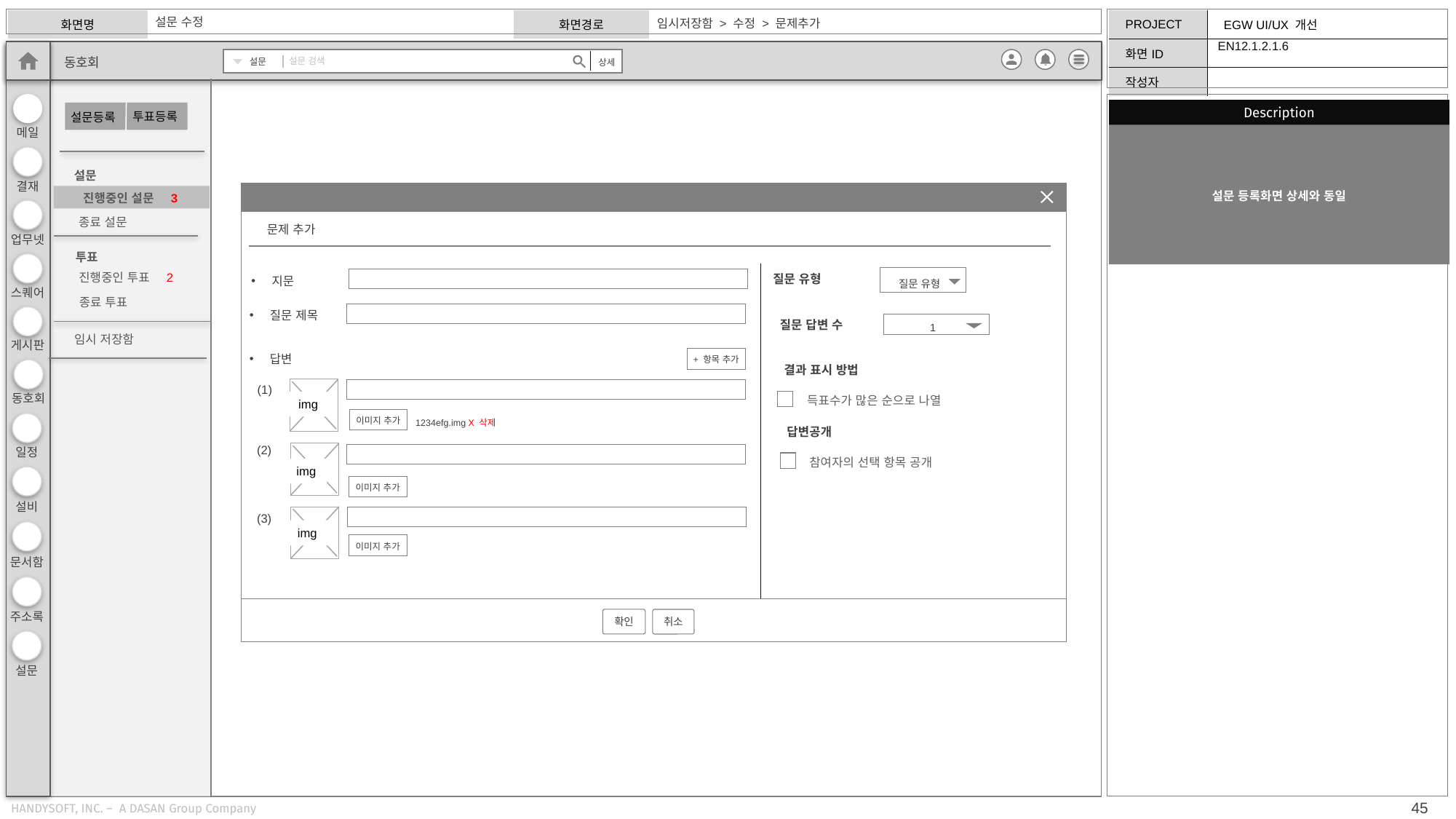

설문 수정
임시저장함 > 수정 > 문제추가
EN12.1.2.1.6

설문

설문 검색
상세

동호회

투표등록
설문등록
설문

진행중인 설문    3
종료 설문
투표
진행중인 투표    2
종료 투표
임시 저장함
| Description |  |
| --- | --- |
| \* | 설문 등록 화면 |
| 1 | 1A : 응답기간 설정 |
설문 등록화면 상세와 동일

문제 추가
질문 유형
지문
질문 유형

질문 제목

질문 답변 수
1

답변
+ 항목 추가
결과 표시 방법
  (1)

득표수가 많은 순으로 나열

img
이미지 추가
1234efg.img X 삭제
답변공개
  (2)

참여자의 선택 항목 공개

img
이미지 추가
  (3)

img

이미지 추가

확인
취소